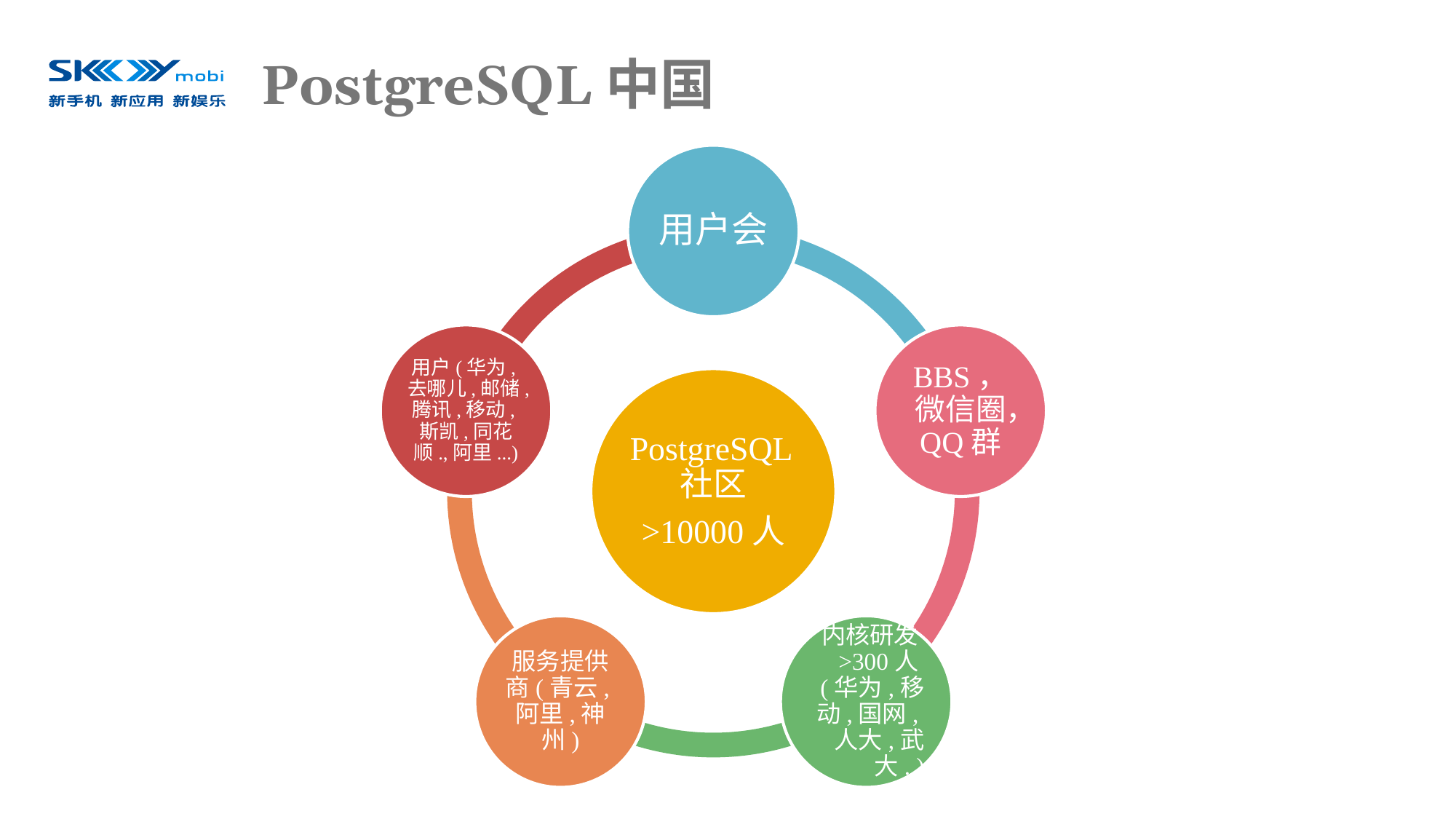

# PostgreSQL中国

PostgreSQL社区
>10000人
用户会
BBS，微信圈，QQ群
内核研发>300人(华为,移动,国网,人大,武大..)
服务提供商(青云,阿里,神州)
用户(华为,去哪儿,邮储,腾讯,移动,斯凯,同花顺.,阿里...)